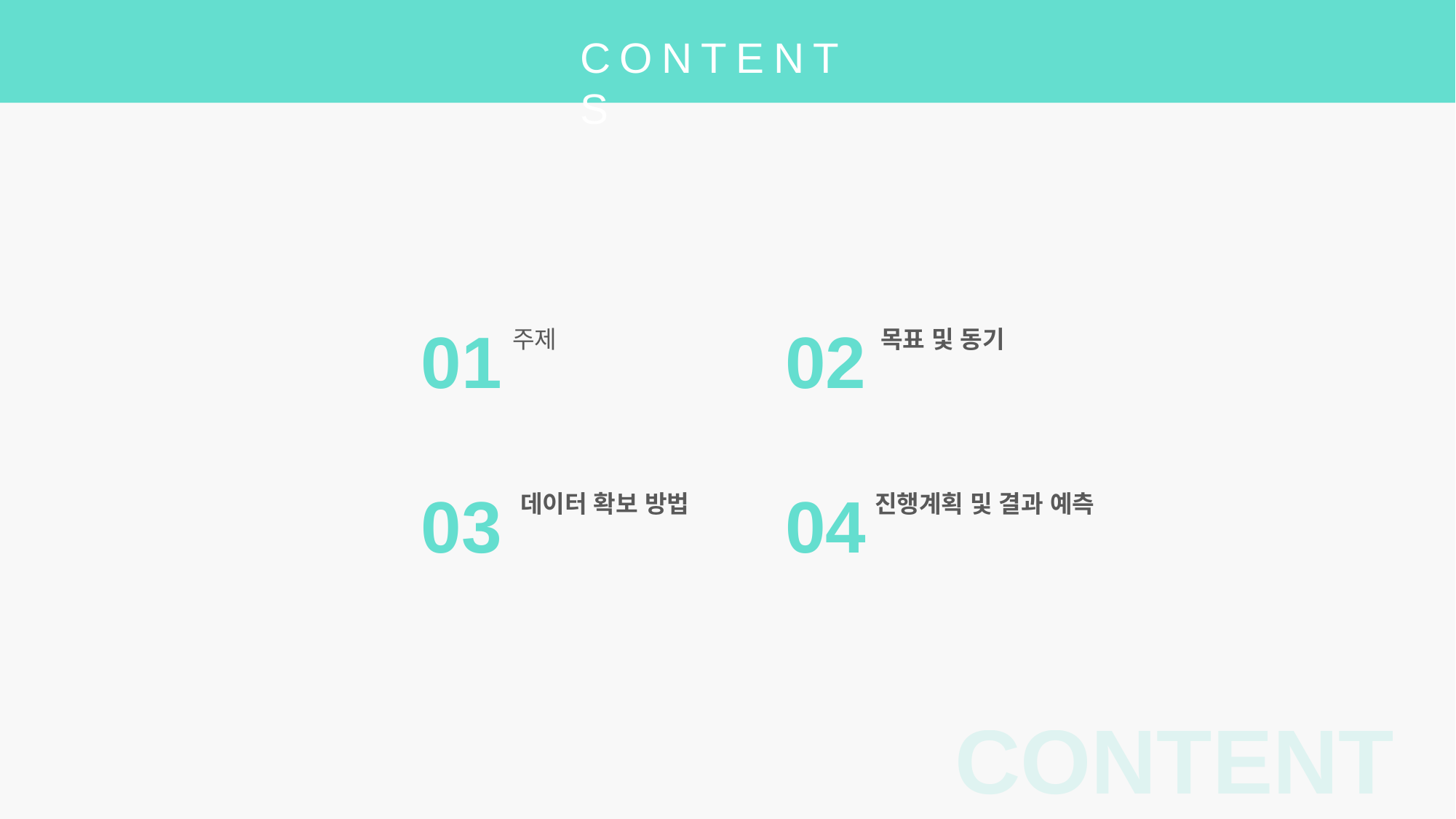

CONTENTS
01
주제
02
목표 및 동기
03
데이터 확보 방법
04
진행계획 및 결과 예측
CONTENTS